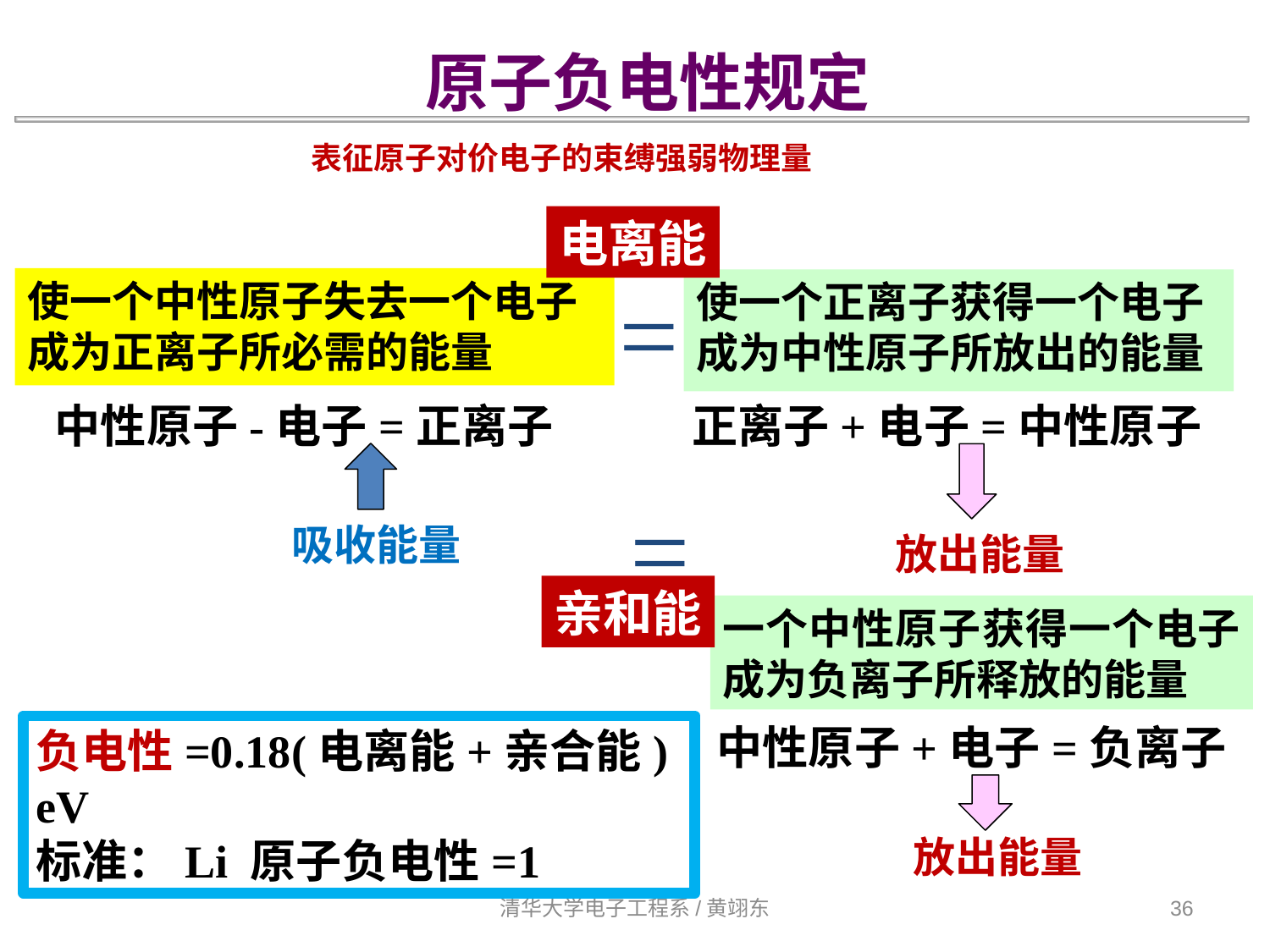

原子负电性规定

表征原子对价电子的束缚强弱物理量
电离能
使一个中性原子失去一个电子
成为正离子所必需的能量

=
使一个正离子获得一个电子
成为中性原子所放出的能量

中性原子-电子=正离子
正离子+电子=中性原子

吸收能量

放出能量
=
亲和能
一个中性原子获得一个电子成为负离子所释放的能量
中性原子+电子=负离子

放出能量
负电性=0.18(电离能+亲合能) eV
标准：Li 原子负电性=1
清华大学电子工程系/黄翊东
36